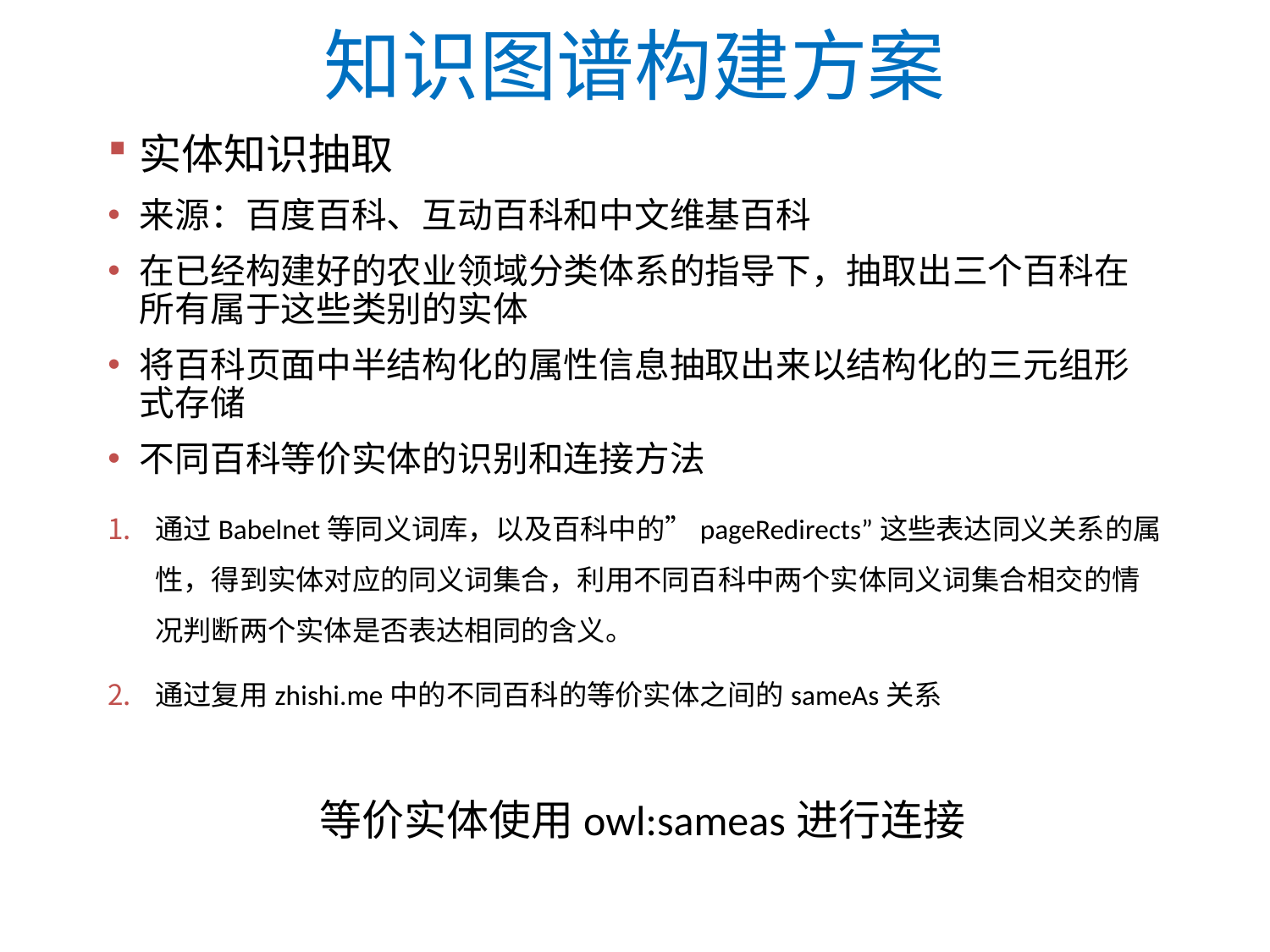

# 知识图谱构建方案

实体知识抽取
来源：百度百科、互动百科和中文维基百科
在已经构建好的农业领域分类体系的指导下，抽取出三个百科在所有属于这些类别的实体
将百科页面中半结构化的属性信息抽取出来以结构化的三元组形式存储
不同百科等价实体的识别和连接方法
通过Babelnet等同义词库，以及百科中的”pageRedirects”这些表达同义关系的属性，得到实体对应的同义词集合，利用不同百科中两个实体同义词集合相交的情况判断两个实体是否表达相同的含义。
通过复用zhishi.me中的不同百科的等价实体之间的sameAs关系

等价实体使用owl:sameas进行连接